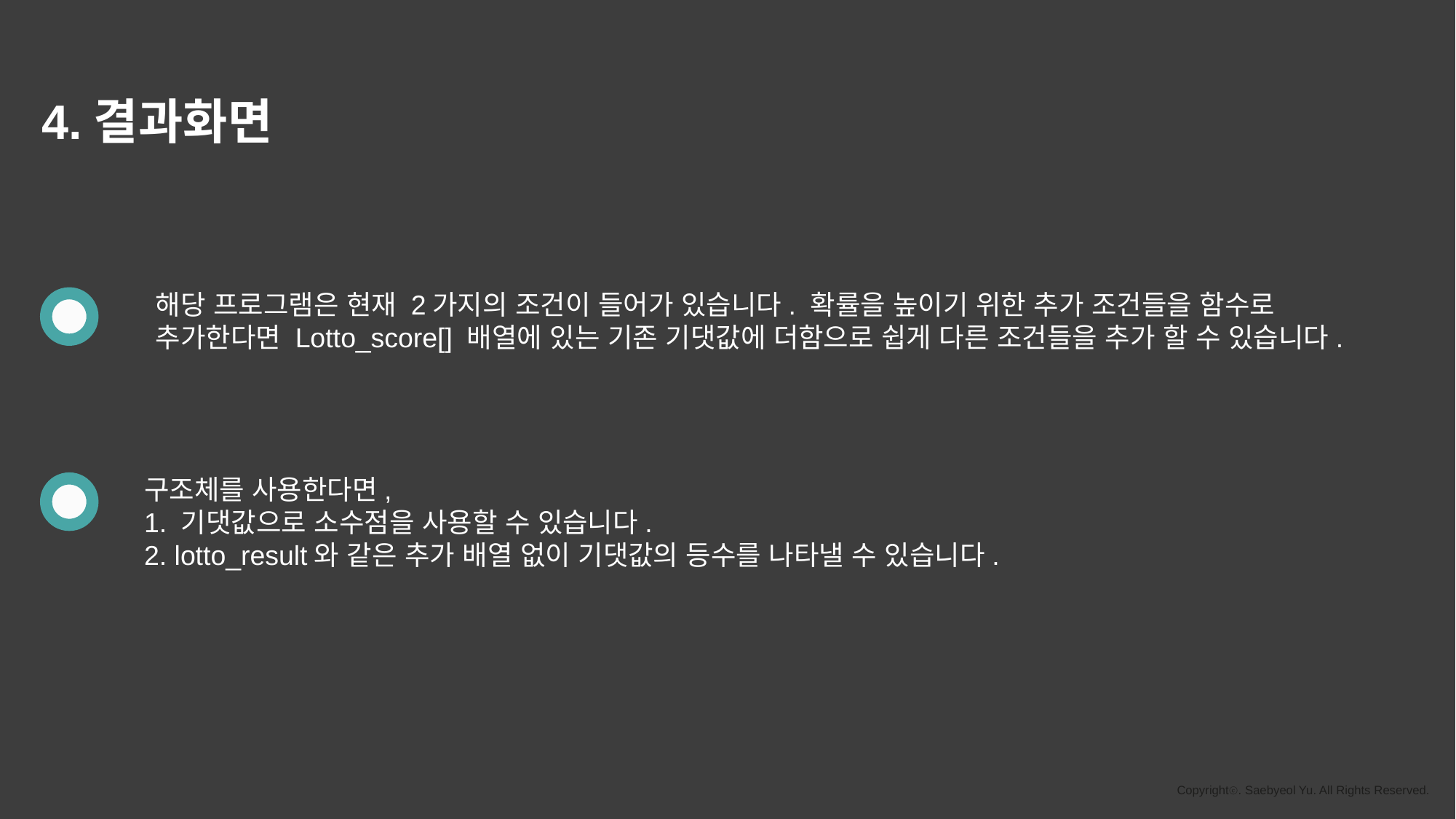

4.결과화면

해당 프로그램은 현재 2가지의 조건이 들어가 있습니다. 확률을 높이기 위한 추가 조건들을 함수로
추가한다면 Lotto_score[] 배열에 있는 기존 기댓값에 더함으로 쉽게 다른 조건들을 추가 할 수 있습니다.

구조체를 사용한다면,
1. 기댓값으로 소수점을 사용할 수 있습니다.
2. lotto_result와 같은 추가 배열 없이 기댓값의 등수를 나타낼 수 있습니다.